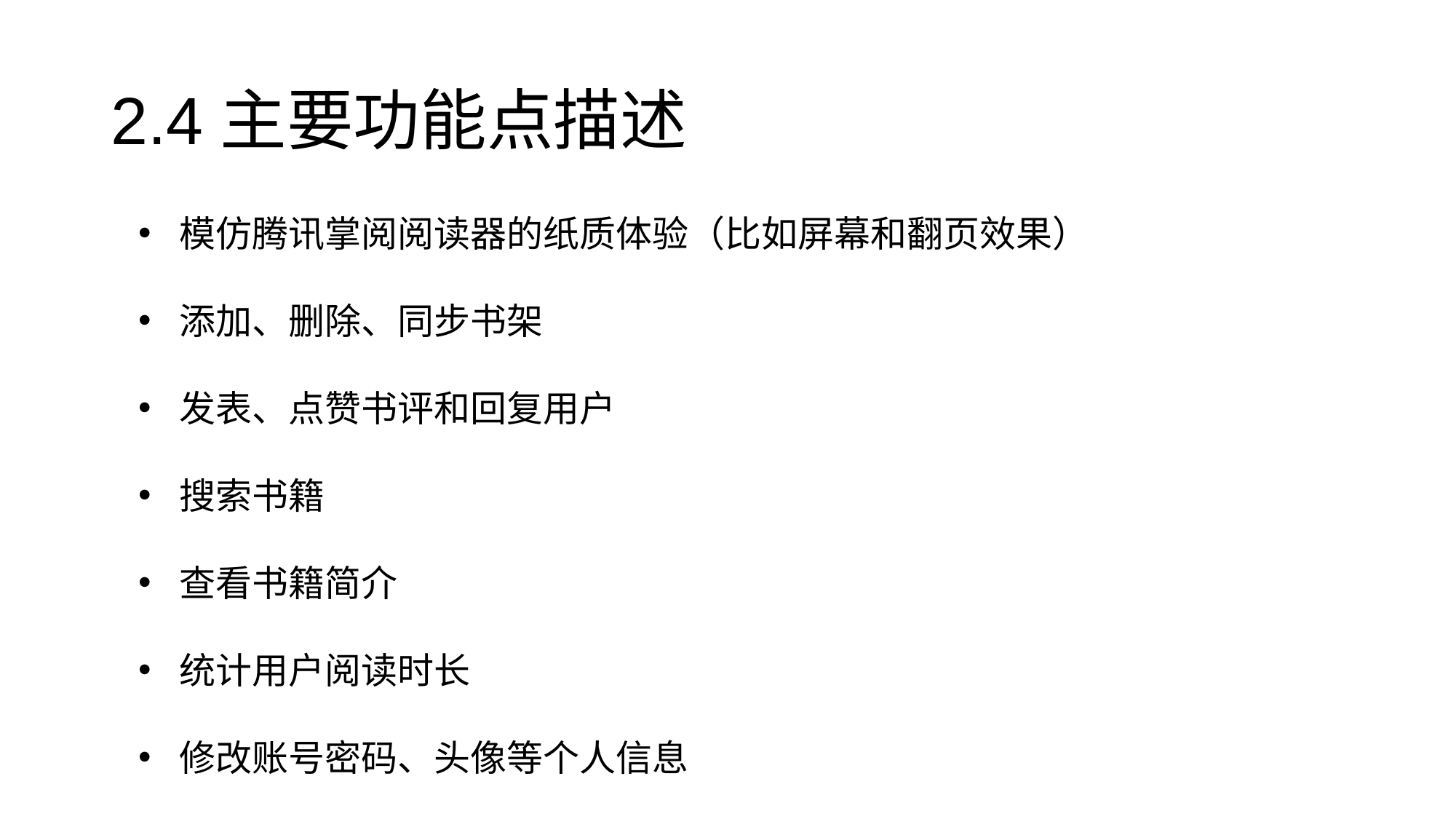

# 2.4	主要功能点描述
模仿腾讯掌阅阅读器的纸质体验（比如屏幕和翻页效果）
添加、删除、同步书架
发表、点赞书评和回复用户
搜索书籍
查看书籍简介
统计用户阅读时长
修改账号密码、头像等个人信息